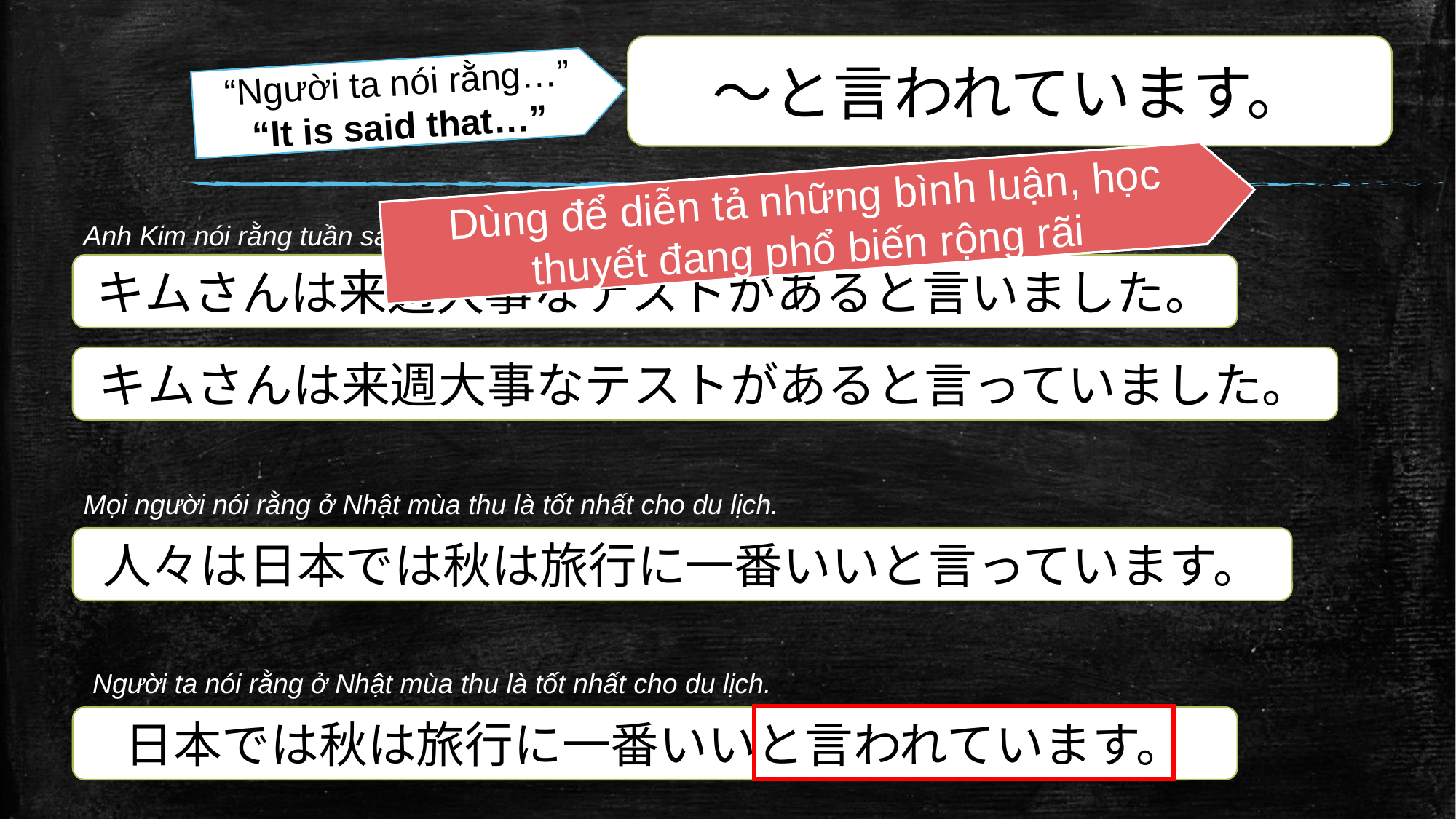

～と言われています。
“Người ta nói rằng…”
“It is said that…”
Dùng để diễn tả những bình luận, học thuyết đang phổ biến rộng rãi
Anh Kim nói rằng tuần sau sẽ có bài test quan trọng.
キムさんは来週大事なテストがあると言いました。
キムさんは来週大事なテストがあると言っていました。
Mọi người nói rằng ở Nhật mùa thu là tốt nhất cho du lịch.
人々は日本では秋は旅行に一番いいと言っています。
Người ta nói rằng ở Nhật mùa thu là tốt nhất cho du lịch.

日本では秋は旅行に一番いいと言われています。